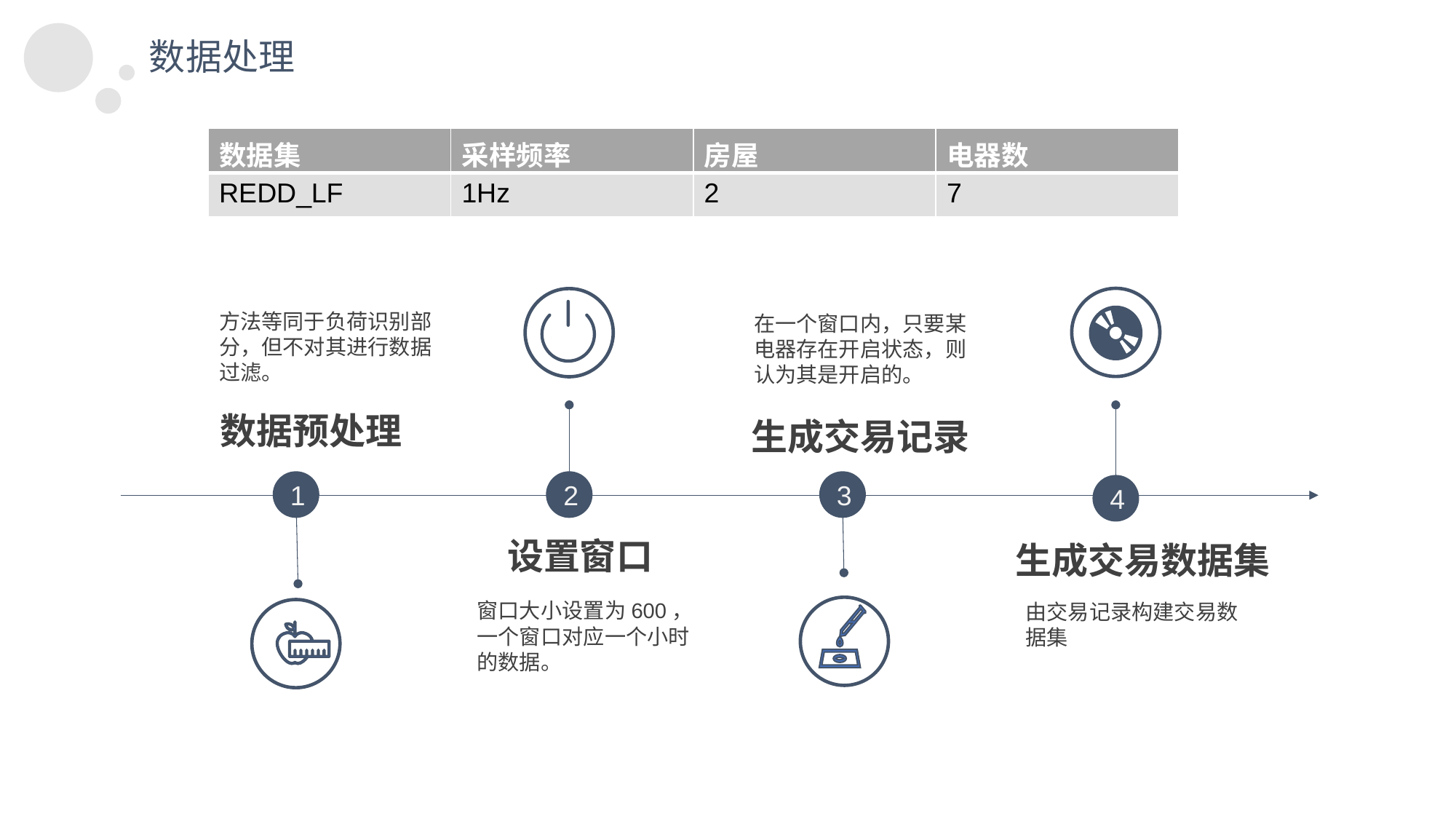

数据处理
| 数据集 | 采样频率 | 房屋 | 电器数 |
| --- | --- | --- | --- |
| REDD\_LF | 1Hz | 2 | 7 |

方法等同于负荷识别部分，但不对其进行数据过滤。
在一个窗口内，只要某电器存在开启状态，则认为其是开启的。

数据预处理
生成交易记录
2
3
1
4
设置窗口
生成交易数据集
窗口大小设置为600，一个窗口对应一个小时的数据。
由交易记录构建交易数据集